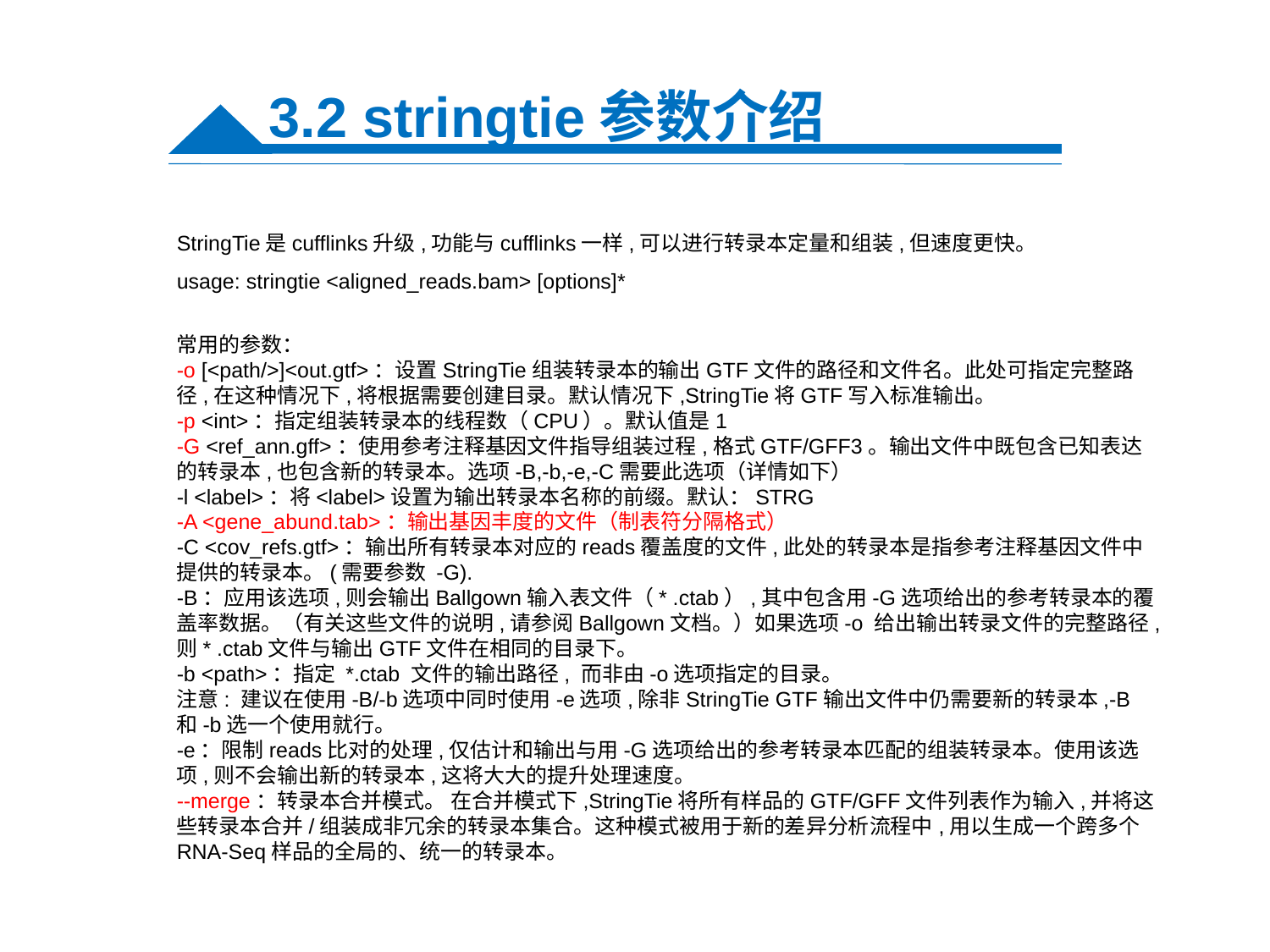

3.2 stringtie参数介绍

StringTie是cufflinks升级,功能与cufflinks一样,可以进行转录本定量和组装,但速度更快。
usage: stringtie <aligned_reads.bam> [options]*

常用的参数：
-o [<path/>]<out.gtf>：设置StringTie组装转录本的输出GTF文件的路径和文件名。此处可指定完整路径,在这种情况下,将根据需要创建目录。默认情况下,StringTie将GTF写入标准输出。
-p <int>：指定组装转录本的线程数（CPU）。默认值是1
-G <ref_ann.gff>：使用参考注释基因文件指导组装过程,格式GTF/GFF3。输出文件中既包含已知表达的转录本,也包含新的转录本。选项-B,-b,-e,-C需要此选项（详情如下）
-l <label>：将<label>设置为输出转录本名称的前缀。默认：STRG
-A <gene_abund.tab>：输出基因丰度的文件（制表符分隔格式）
-C <cov_refs.gtf>：输出所有转录本对应的reads覆盖度的文件,此处的转录本是指参考注释基因文件中提供的转录本。(需要参数 -G).
-B：应用该选项,则会输出Ballgown输入表文件（* .ctab）,其中包含用-G选项给出的参考转录本的覆盖率数据。（有关这些文件的说明,请参阅Ballgown文档。）如果选项-o 给出输出转录文件的完整路径,则* .ctab文件与输出GTF文件在相同的目录下。
-b <path>：指定 *.ctab 文件的输出路径, 而非由-o选项指定的目录。
注意: 建议在使用-B/-b选项中同时使用-e选项,除非StringTie GTF输出文件中仍需要新的转录本,-B和-b选一个使用就行。
-e：限制reads比对的处理,仅估计和输出与用-G选项给出的参考转录本匹配的组装转录本。使用该选项,则不会输出新的转录本,这将大大的提升处理速度。
--merge：转录本合并模式。 在合并模式下,StringTie将所有样品的GTF/GFF文件列表作为输入,并将这些转录本合并/组装成非冗余的转录本集合。这种模式被用于新的差异分析流程中,用以生成一个跨多个RNA-Seq样品的全局的、统一的转录本。